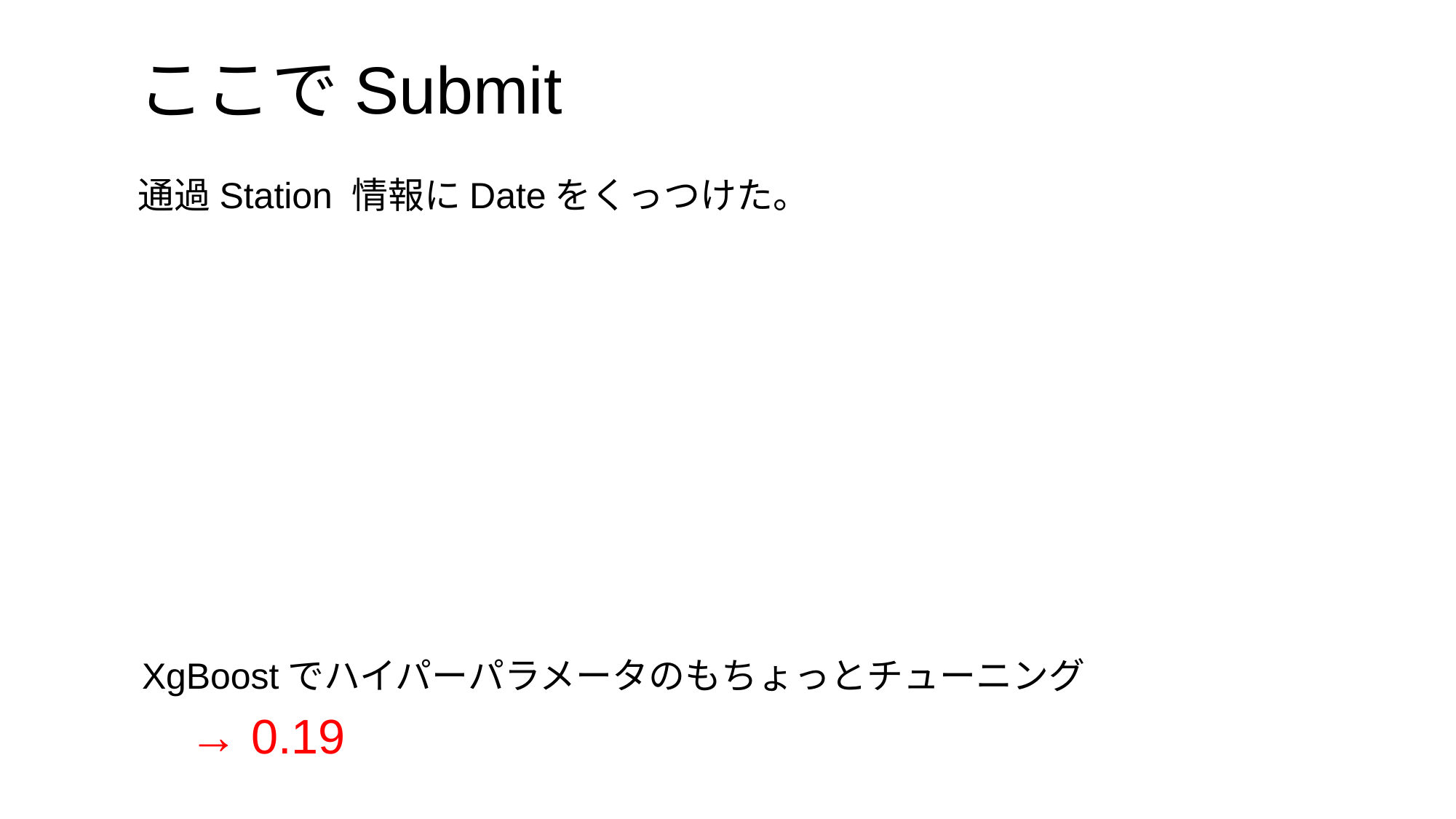

# ここでSubmit
通過Station 情報にDateをくっつけた。
XgBoostでハイパーパラメータのもちょっとチューニング
    → 0.19